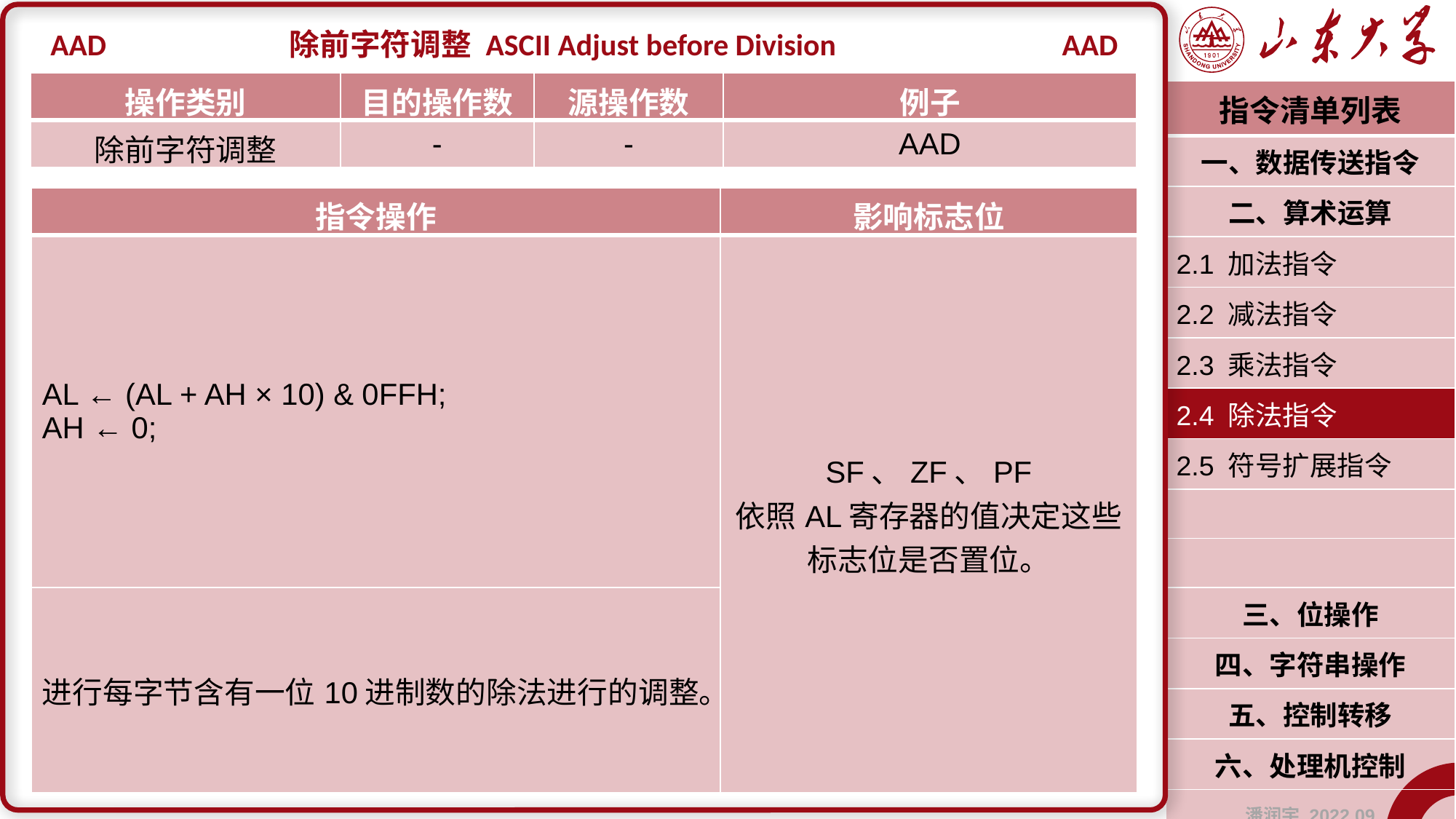

AAD
除前字符调整 ASCII Adjust before Division
AAD
| 操作类别 | 目的操作数 | 源操作数 | 例子 |
| --- | --- | --- | --- |
| 除前字符调整 | - | - | AAD |
| 指令清单列表 |
| --- |
| 一、数据传送指令 |
| 二、算术运算 |
| 2.1 加法指令 |
| 2.2 减法指令 |
| 2.3 乘法指令 |
| 2.4 除法指令 |
| 2.5 符号扩展指令 |
|  |
|  |
| 三、位操作 |
| 四、字符串操作 |
| 五、控制转移 |
| 六、处理机控制 |
| 潘润宇 2022.09 |
| 指令操作 | 影响标志位 |
| --- | --- |
| AL ← (AL + AH × 10) & 0FFH; AH ← 0; | SF、ZF、PF 依照AL寄存器的值决定这些标志位是否置位。 |
| 进行每字节含有一位10进制数的除法进行的调整。 |  |